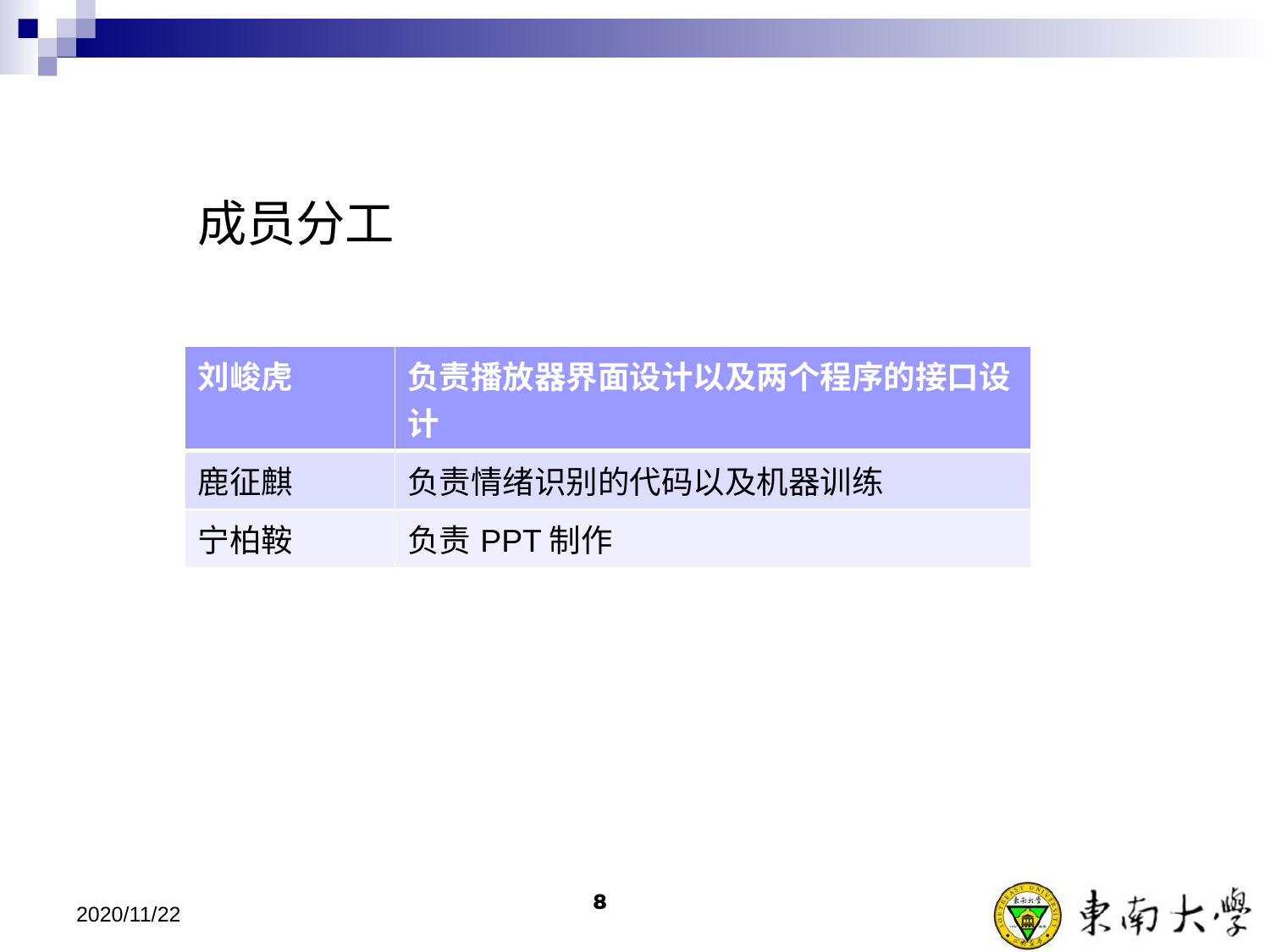

成员分工
| 刘峻虎 | 负责播放器界面设计以及两个程序的接口设计 |
| --- | --- |
| 鹿征麒 | 负责情绪识别的代码以及机器训练 |
| 宁柏鞍 | 负责PPT制作 |
2020/11/22
8